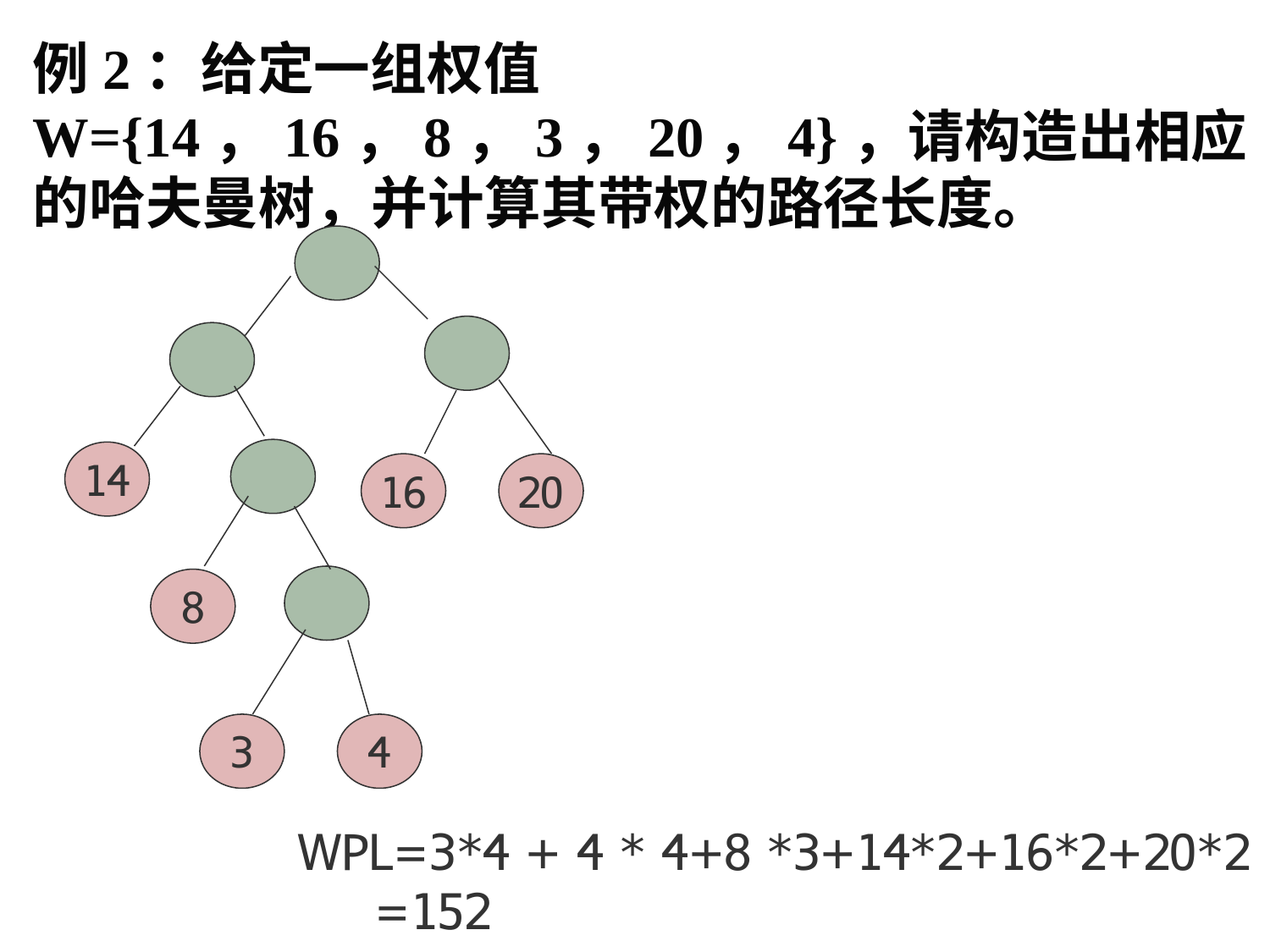

例2：给定一组权值W={14，16，8，3，20，4}，请构造出相应的哈夫曼树，并计算其带权的路径长度。

14
16
20

8

3
4
WPL=3*4 + 4 * 4+8 *3+14*2+16*2+20*2
     =152